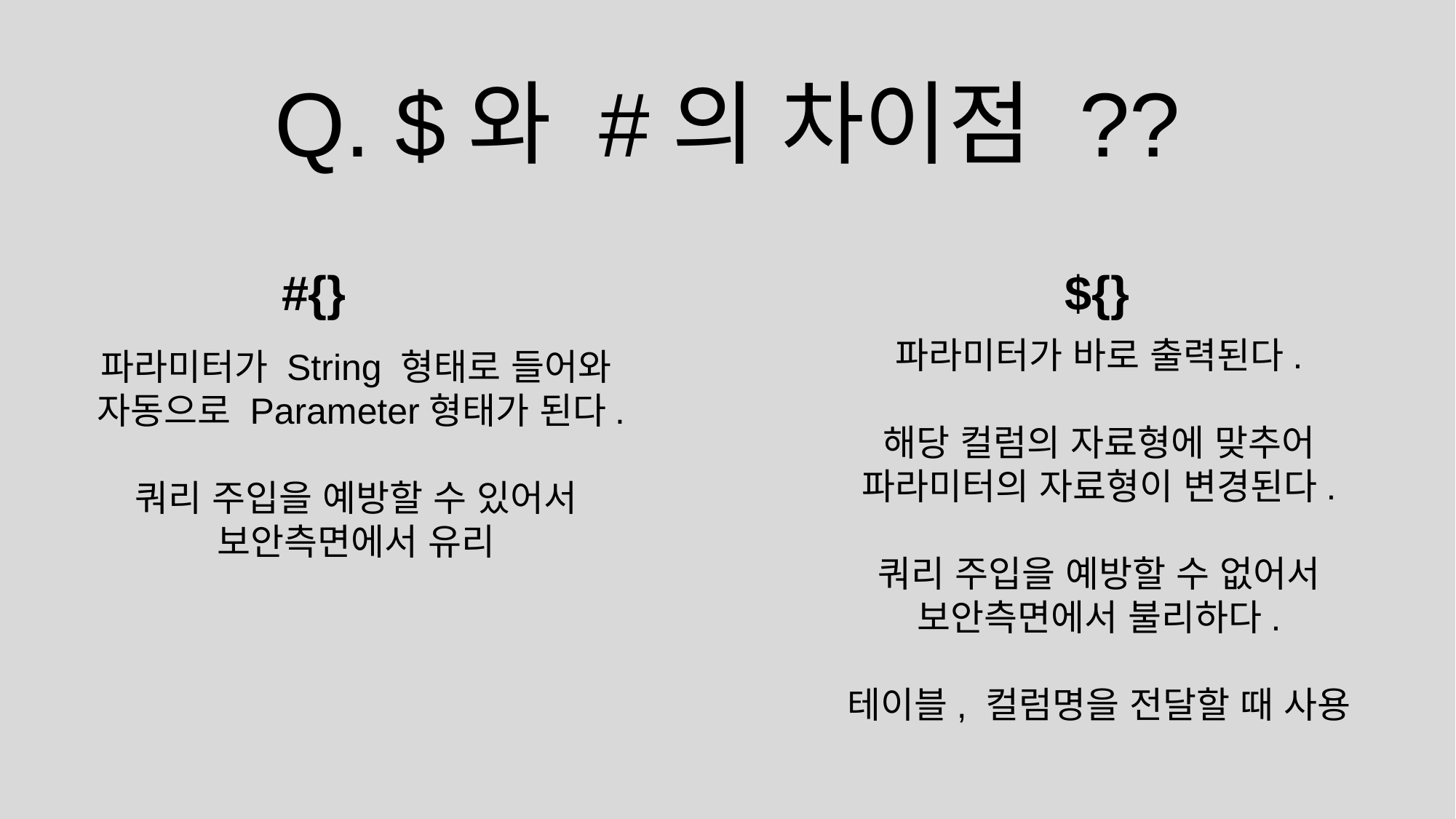

Q. $와 #의 차이점 ??
${}
#{}
파라미터가 바로 출력된다.

해당 컬럼의 자료형에 맞추어 파라미터의 자료형이 변경된다.

쿼리 주입을 예방할 수 없어서 보안측면에서 불리하다.

테이블, 컬럼명을 전달할 때 사용

파라미터가 String 형태로 들어와 자동으로 Parameter형태가 된다.

쿼리 주입을 예방할 수 있어서 보안측면에서 유리